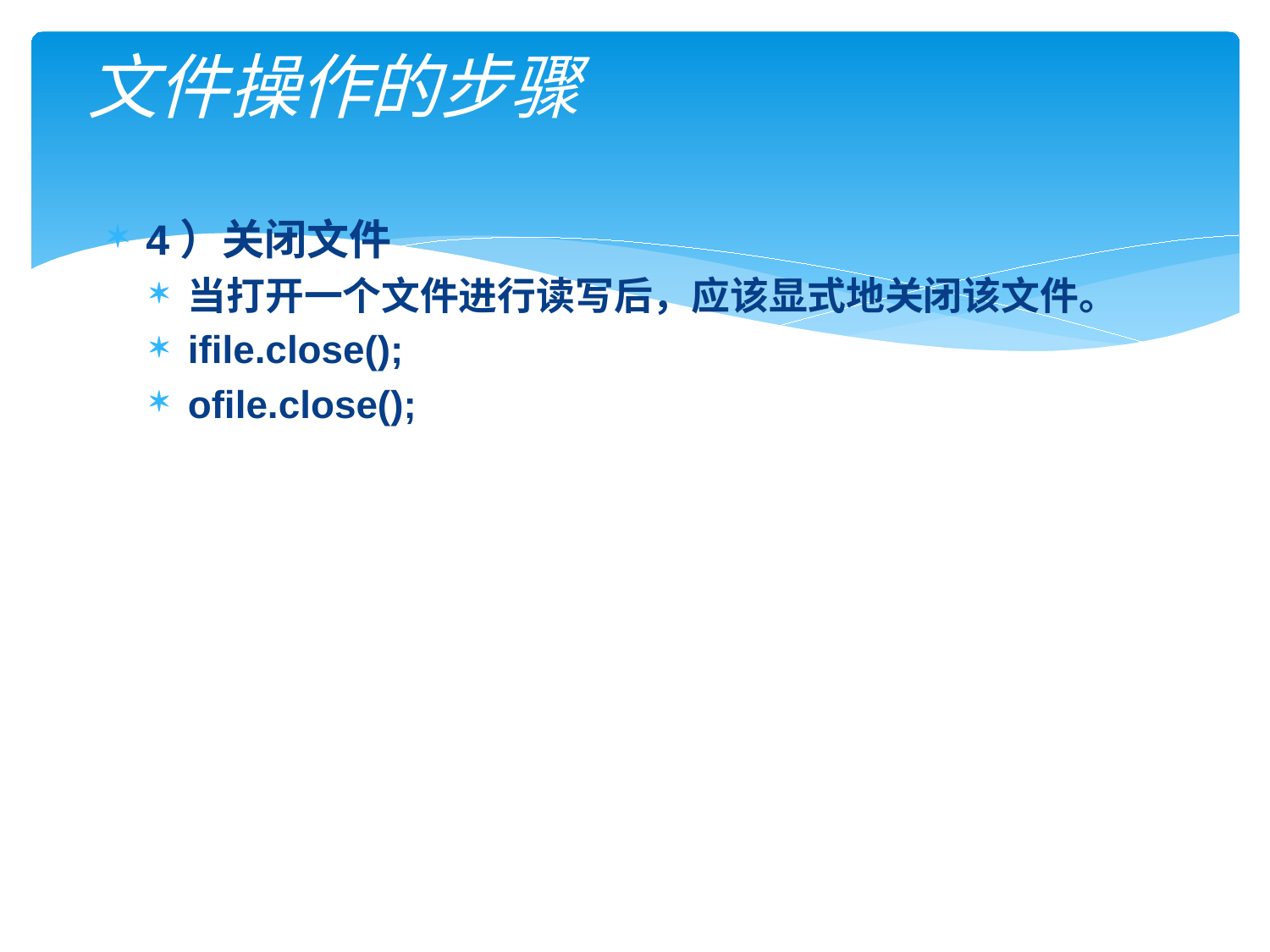

文件操作的步骤
4）关闭文件
当打开一个文件进行读写后，应该显式地关闭该文件。
ifile.close();
ofile.close();